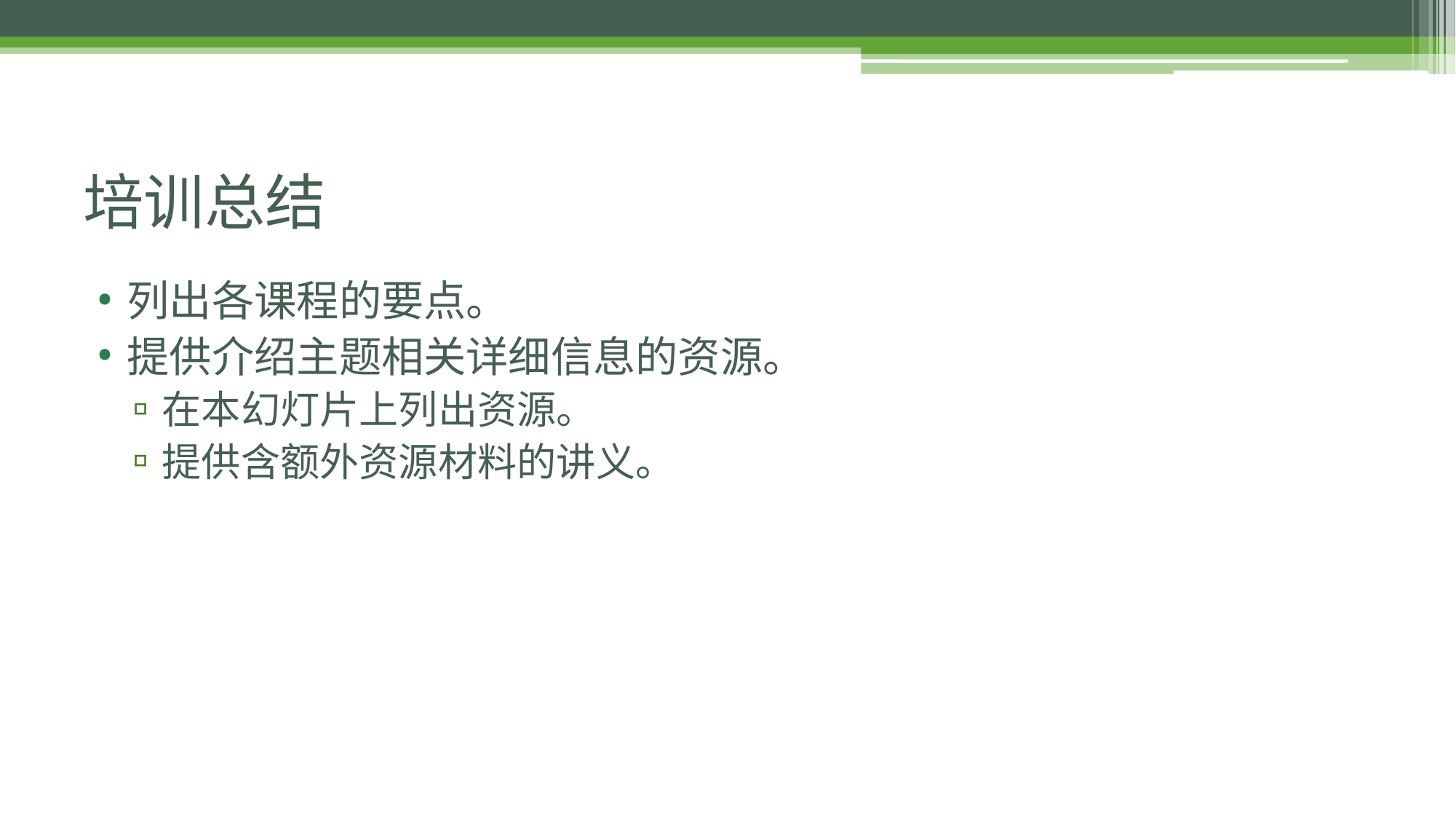

# 培训总结
列出各课程的要点。
提供介绍主题相关详细信息的资源。
在本幻灯片上列出资源。
提供含额外资源材料的讲义。